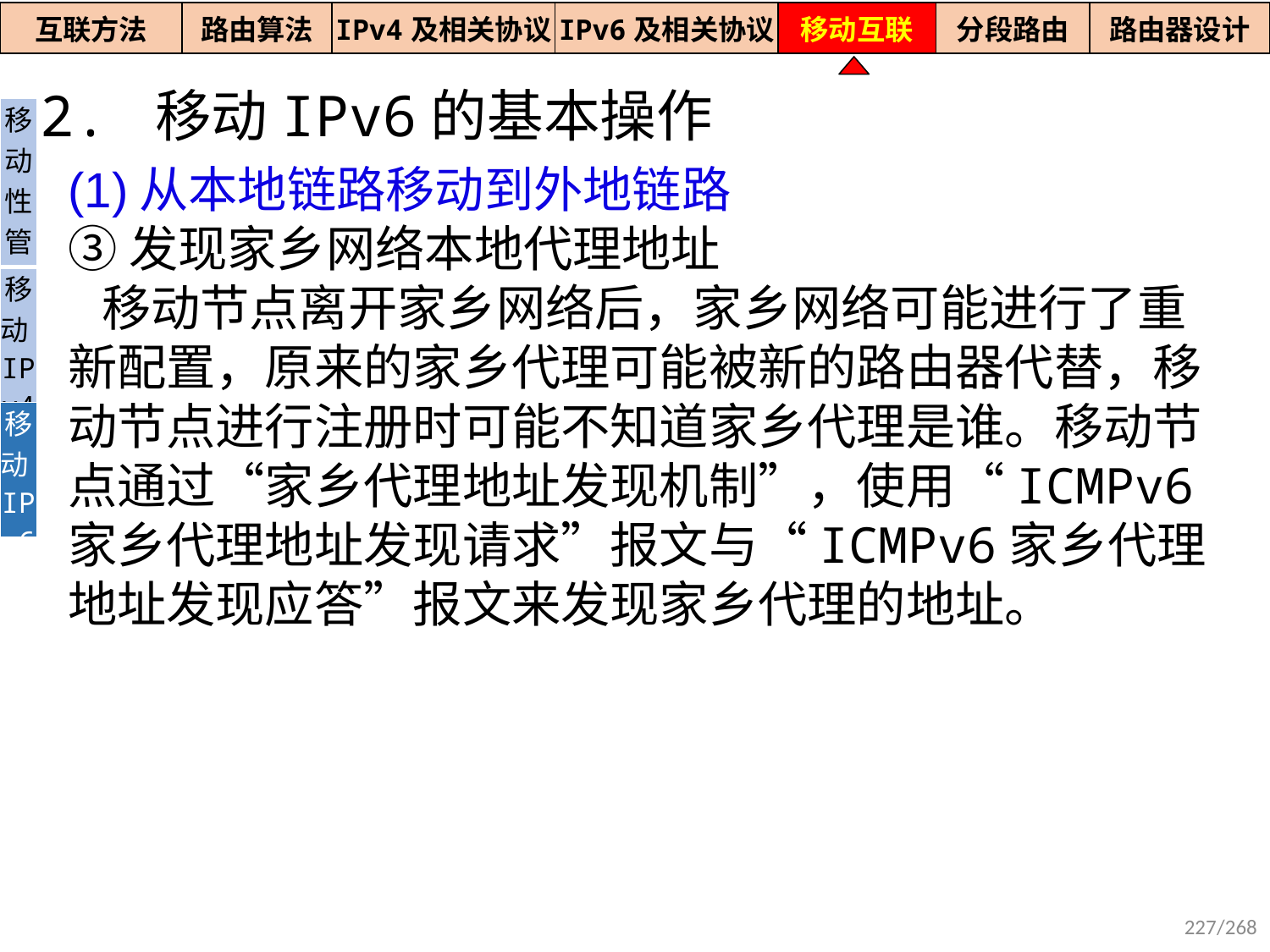

| 互联方法 | 路由算法 | IPv4及相关协议 | IPv6及相关协议 | 移动互联 | 分段路由 | 路由器设计 |
| --- | --- | --- | --- | --- | --- | --- |

2. 移动IPv6的基本操作
| 移动性管理 |
| --- |
| 移动IPv4 |
| 移动IPv6 |
从本地链路移动到外地链路
③发现家乡网络本地代理地址
  移动节点离开家乡网络后，家乡网络可能进行了重新配置，原来的家乡代理可能被新的路由器代替，移动节点进行注册时可能不知道家乡代理是谁。移动节点通过“家乡代理地址发现机制”，使用“ICMPv6家乡代理地址发现请求”报文与“ICMPv6家乡代理地址发现应答”报文来发现家乡代理的地址。
227/268